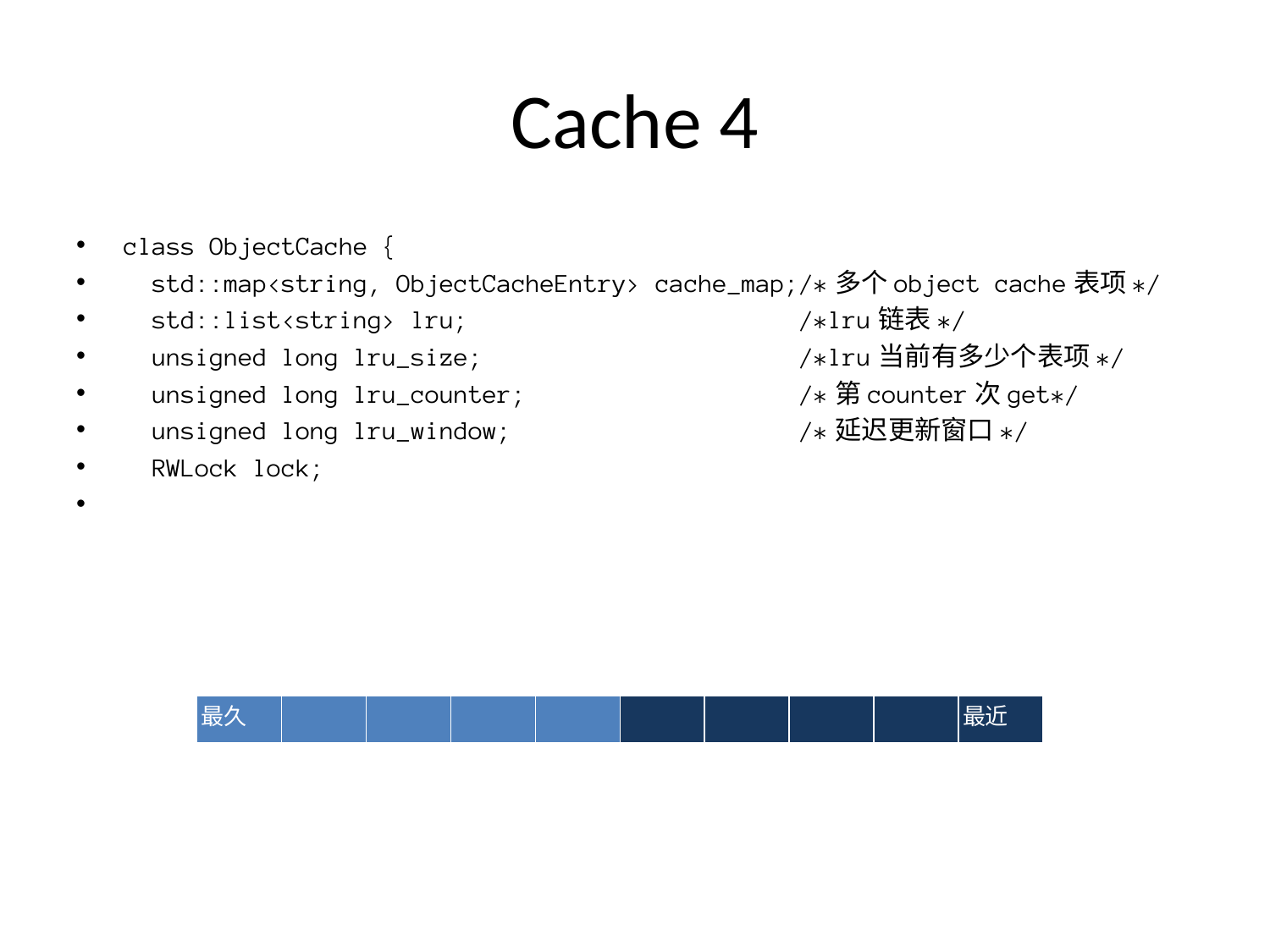

# Cache 4
class ObjectCache {
  std::map<string, ObjectCacheEntry> cache_map;/*多个object cache表项*/
  std::list<string> lru;                       /*lru链表*/
  unsigned long lru_size;                      /*lru当前有多少个表项*/
  unsigned long lru_counter;                   /*第counter次get*/
  unsigned long lru_window;                    /*延迟更新窗口*/
  RWLock lock;

| 最久 |  |  |  |  |  |  |  |  | 最近 |
| --- | --- | --- | --- | --- | --- | --- | --- | --- | --- |